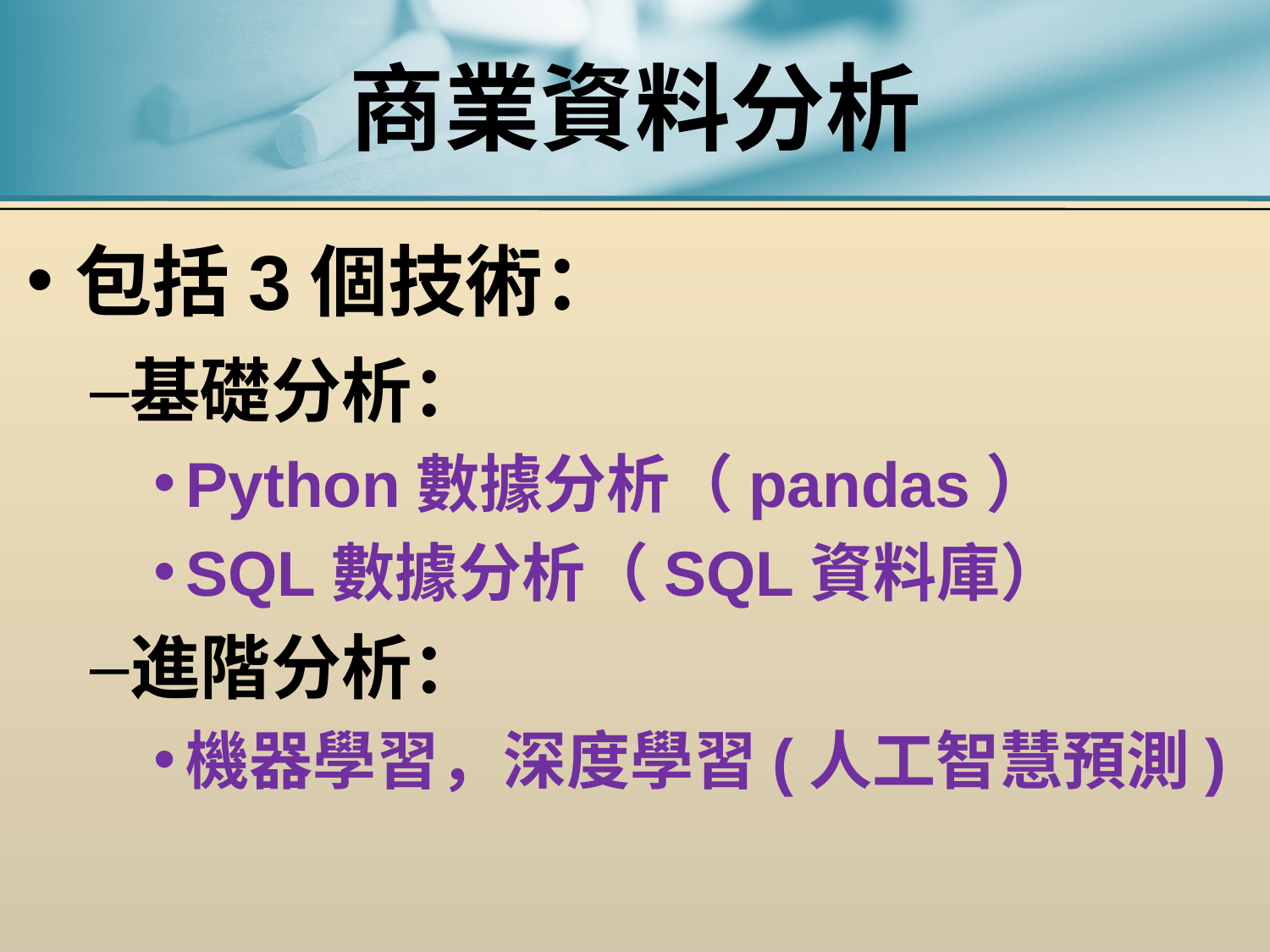

商業資料分析
包括3個技術：
基礎分析：
Python數據分析（pandas）
SQL數據分析（SQL資料庫）
進階分析：
機器學習，深度學習(人工智慧預測)